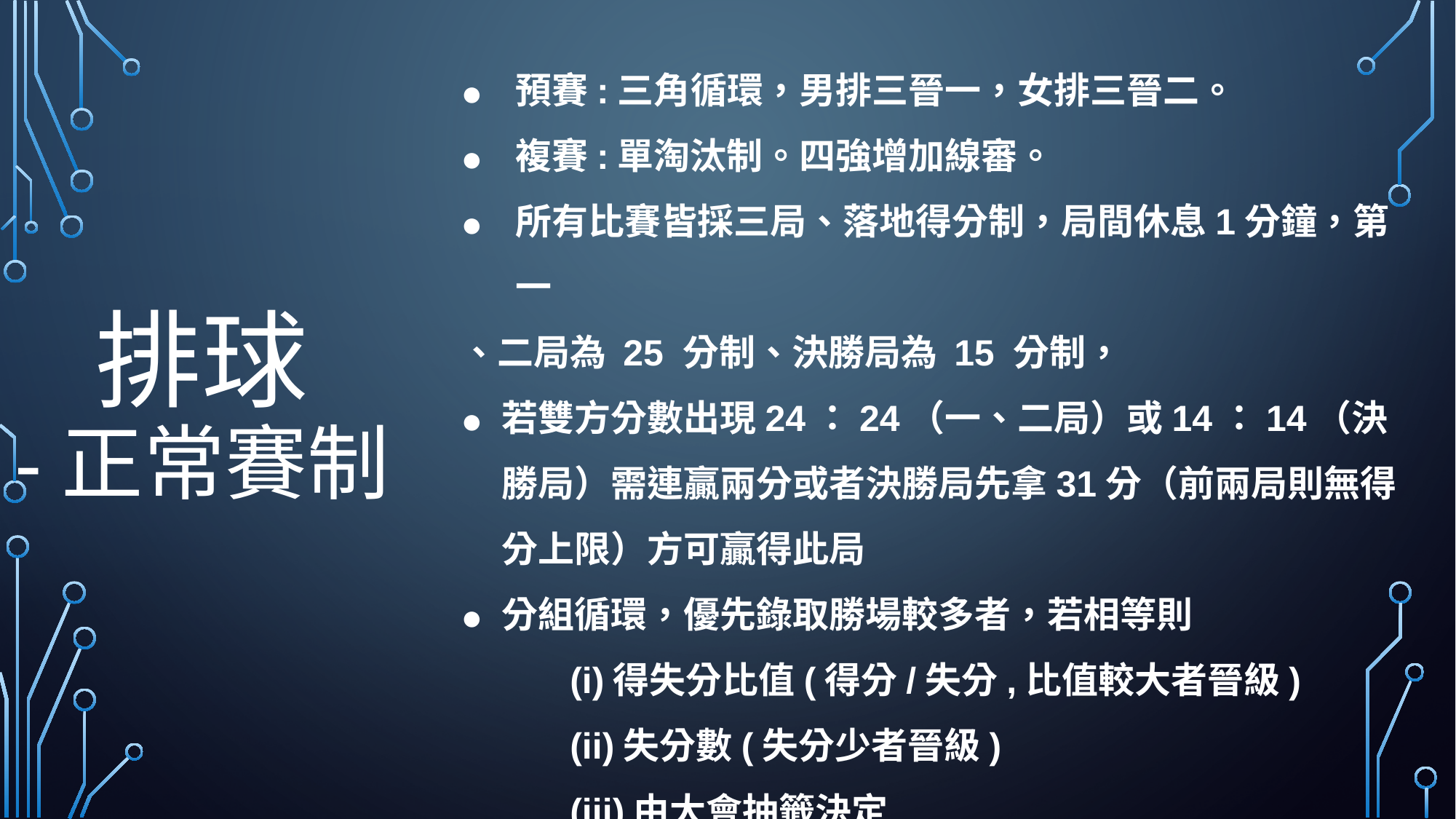

預賽:三角循環，男排三晉一，女排三晉二。
複賽:單淘汰制。四強增加線審。
所有比賽皆採三局、落地得分制，局間休息1分鐘，第一
、二局為 25 分制、決勝局為 15 分制，
若雙方分數出現24：24（一、二局）或14：14（決勝局）需連贏兩分或者決勝局先拿31分（前兩局則無得分上限）方可贏得此局
分組循環，優先錄取勝場較多者，若相等則
	(i)得失分比值(得分/失分,比值較大者晉級)
	(ii)失分數(失分少者晉級)
	(iii)由大會抽籤決定
排球
-正常賽制